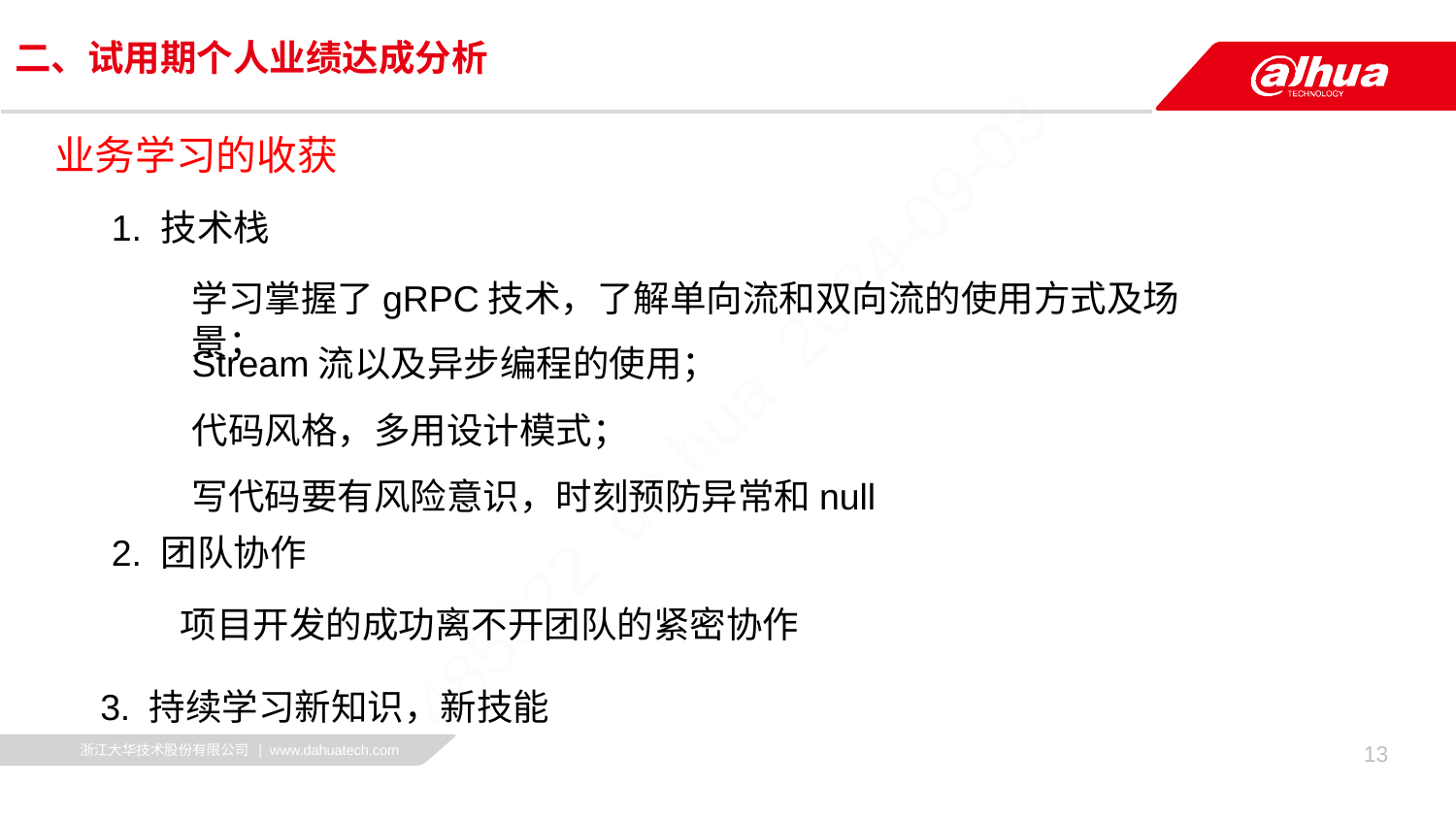

# 二、试用期个人业绩达成分析
业务学习的收获
1. 技术栈
学习掌握了gRPC技术，了解单向流和双向流的使用方式及场景；
Stream流以及异步编程的使用；
代码风格，多用设计模式；
写代码要有风险意识，时刻预防异常和null
2. 团队协作
项目开发的成功离不开团队的紧密协作
3. 持续学习新知识，新技能